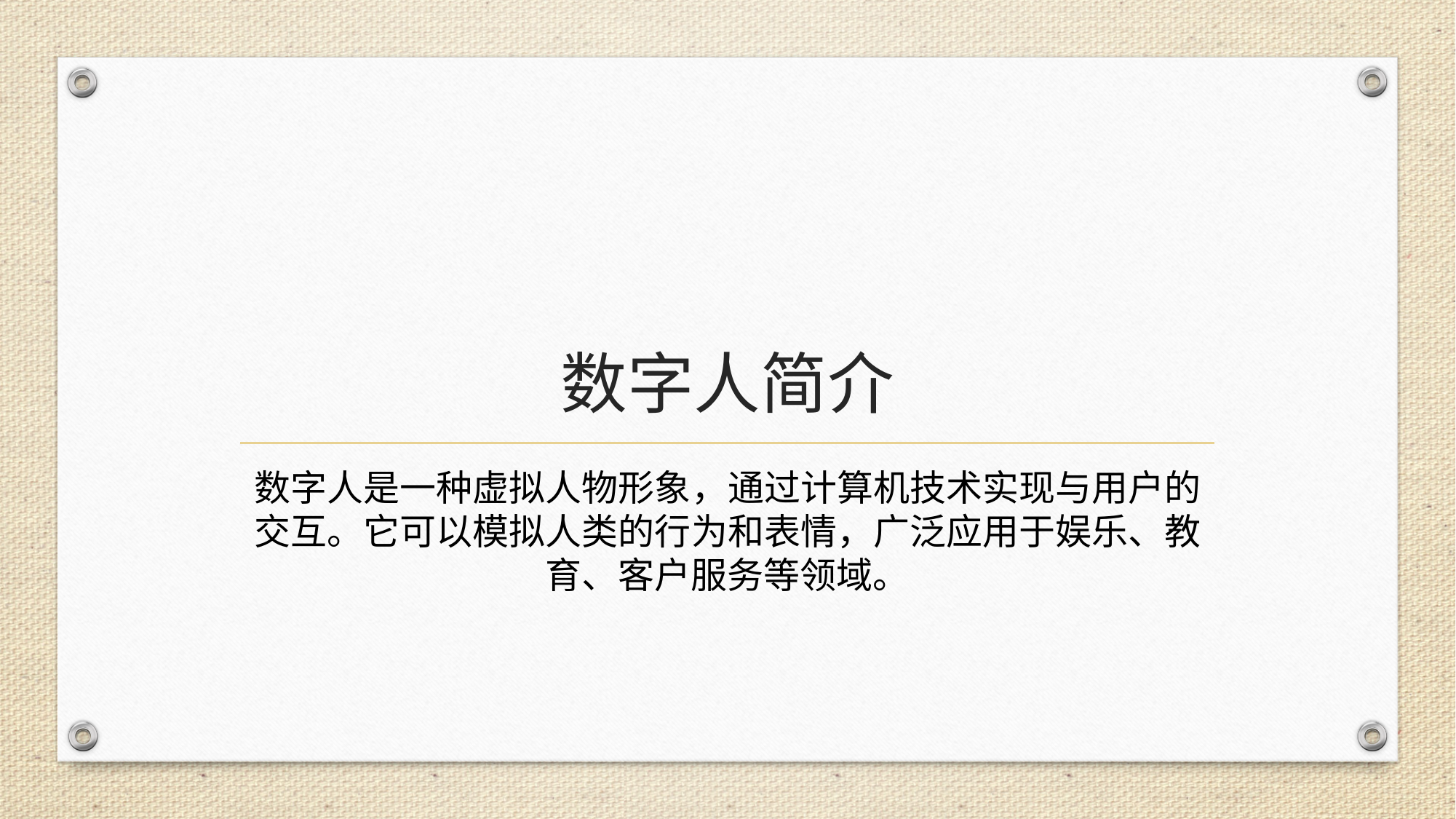

# 数字人简介
数字人是一种虚拟人物形象，通过计算机技术实现与用户的交互。它可以模拟人类的行为和表情，广泛应用于娱乐、教育、客户服务等领域。